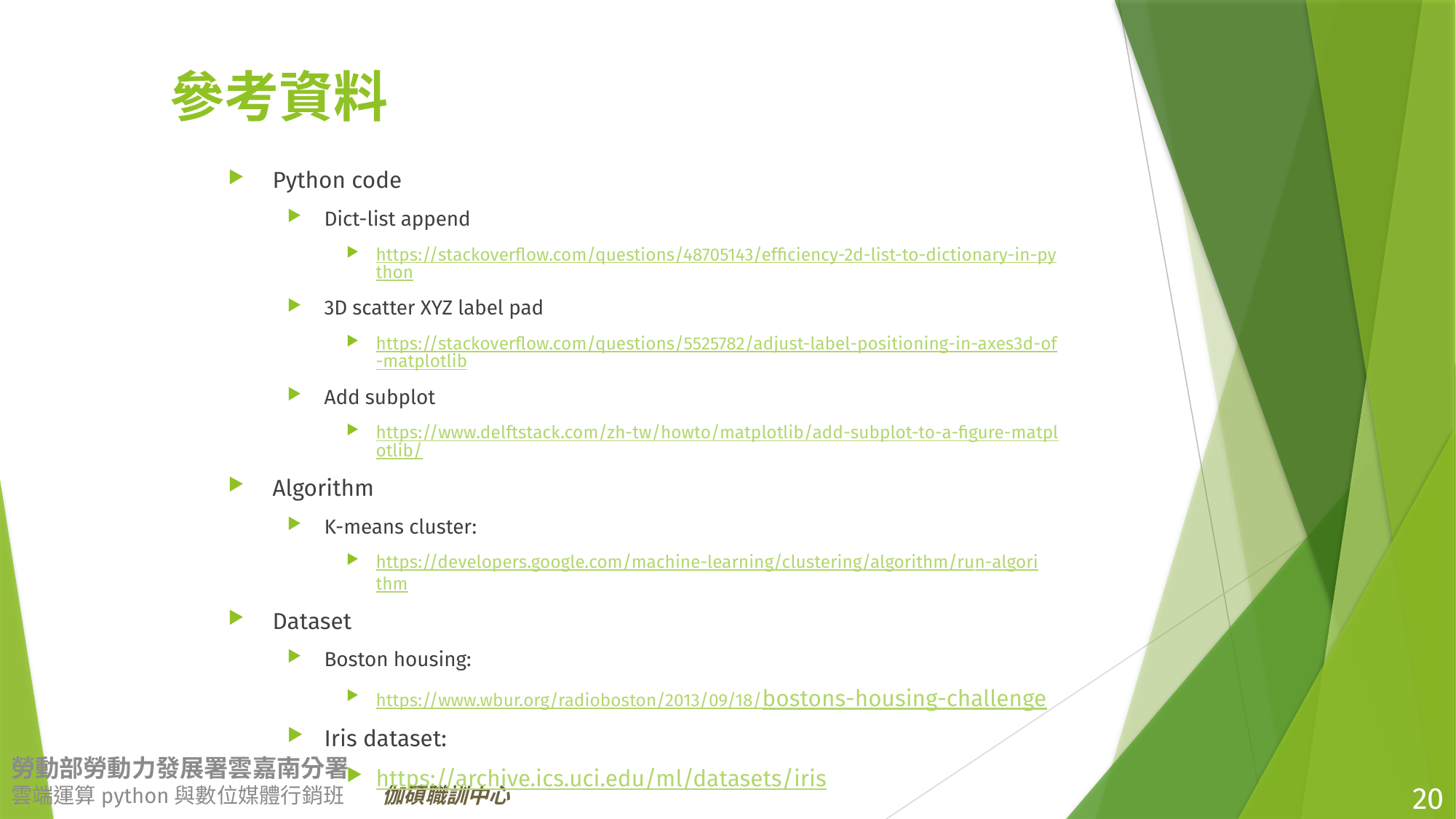

# 參考資料

Python code
Dict-list append
https://stackoverflow.com/questions/48705143/efficiency-2d-list-to-dictionary-in-python
3D scatter XYZ label pad
https://stackoverflow.com/questions/5525782/adjust-label-positioning-in-axes3d-of-matplotlib
Add subplot
https://www.delftstack.com/zh-tw/howto/matplotlib/add-subplot-to-a-figure-matplotlib/
Algorithm
K-means cluster:
https://developers.google.com/machine-learning/clustering/algorithm/run-algorithm
Dataset
Boston housing:
https://www.wbur.org/radioboston/2013/09/18/bostons-housing-challenge
Iris dataset:
https://archive.ics.uci.edu/ml/datasets/iris
20